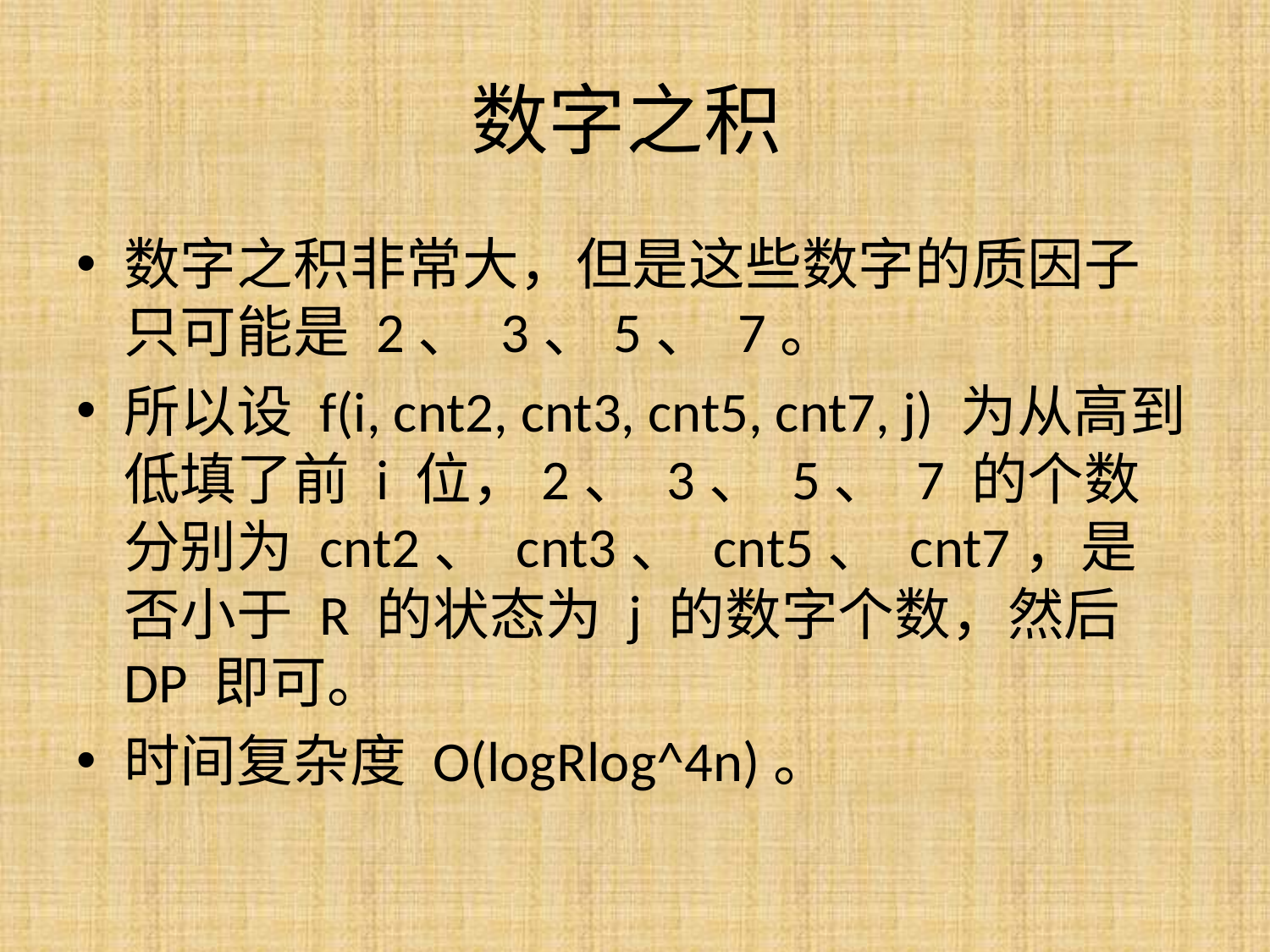

# 数字之积
数字之积非常大，但是这些数字的质因子只可能是 2、 3、5、 7。
所以设 f(i, cnt2, cnt3, cnt5, cnt7, j) 为从高到低填了前 i 位，2、 3、 5、 7 的个数分别为 cnt2、 cnt3、 cnt5、 cnt7，是否小于 R 的状态为 j 的数字个数，然后 DP 即可。
时间复杂度 O(logRlog^4n)。